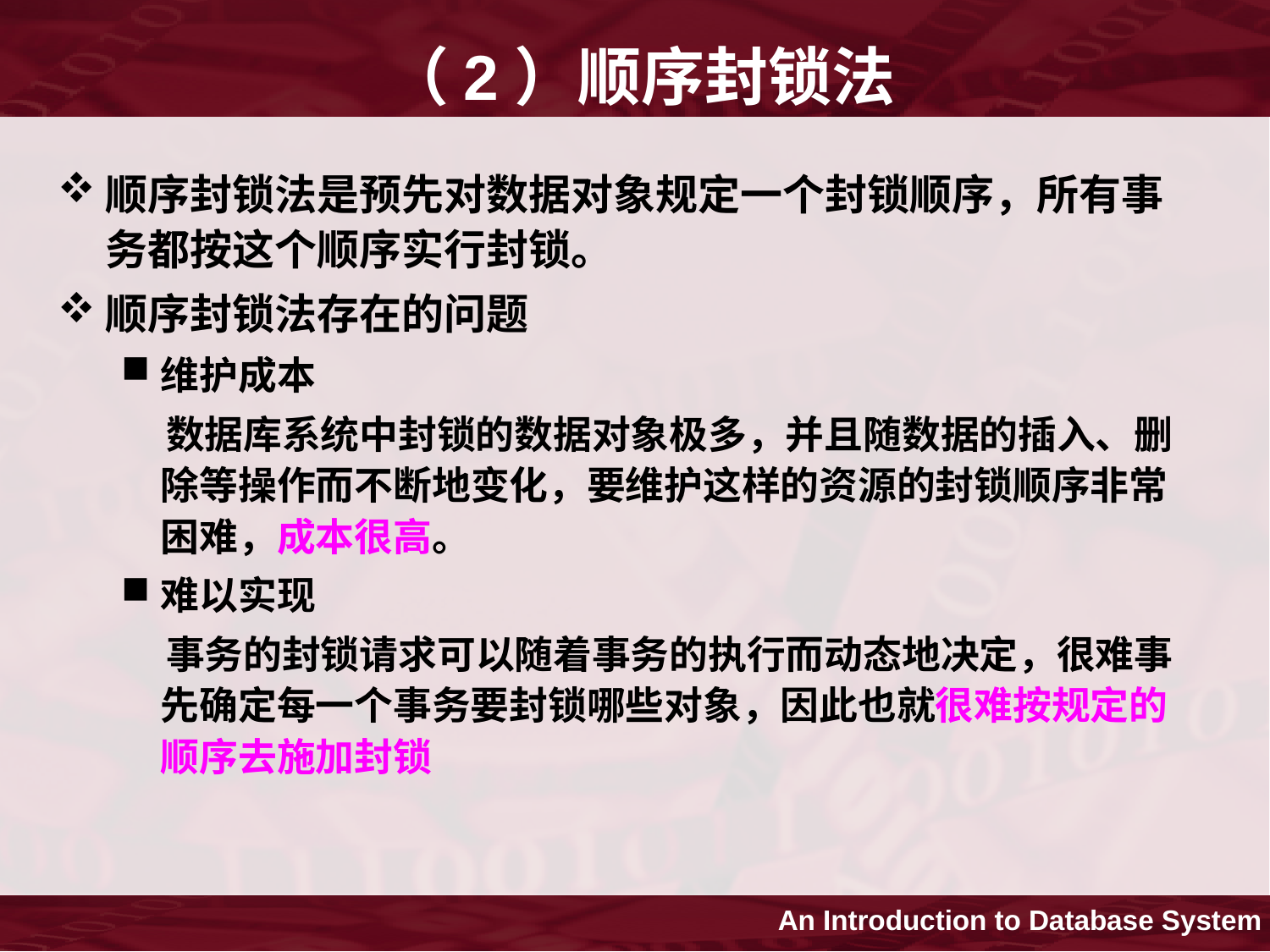

# （2）顺序封锁法
顺序封锁法是预先对数据对象规定一个封锁顺序，所有事务都按这个顺序实行封锁。
顺序封锁法存在的问题
维护成本
    数据库系统中封锁的数据对象极多，并且随数据的插入、删除等操作而不断地变化，要维护这样的资源的封锁顺序非常困难，成本很高。
难以实现
    事务的封锁请求可以随着事务的执行而动态地决定，很难事先确定每一个事务要封锁哪些对象，因此也就很难按规定的顺序去施加封锁